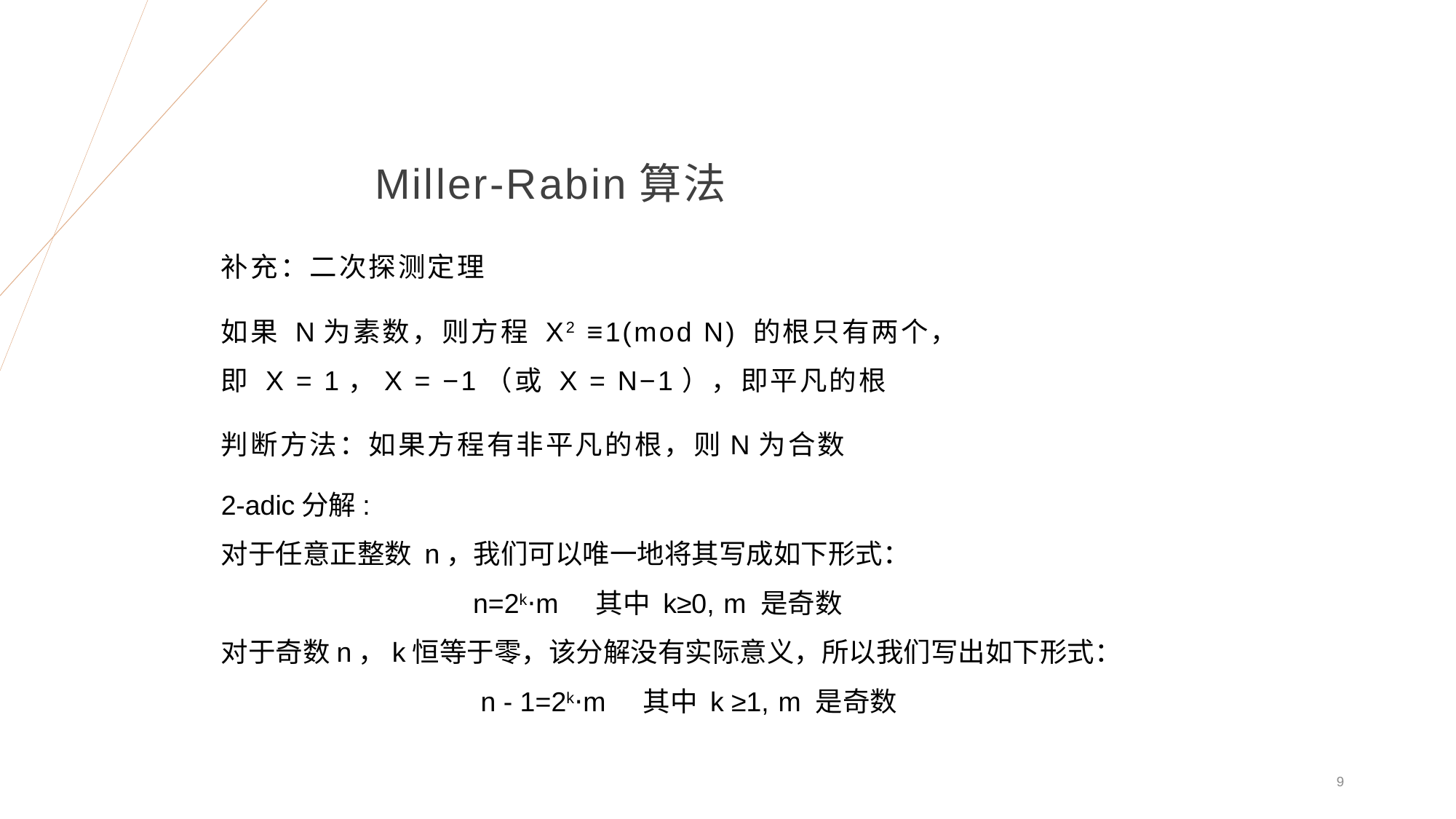

# Miller-Rabin算法
补充：二次探测定理
如果 n为素数，则方程 x2 ≡1(mod n) 的根只有两个， 即 x = 1，x = −1（或 x = n−1），即平凡的根
判断方法：如果方程有非平凡的根，则n为合数
2-adic分解:
对于任意正整数 n，我们可以唯一地将其写成如下形式：
                                 n=2k⋅m    其中 k≥0,  m 是奇数
对于奇数n，k恒等于零，该分解没有实际意义，所以我们写出如下形式：
                                  n - 1=2k⋅m    其中 k ≥1,  m 是奇数

9